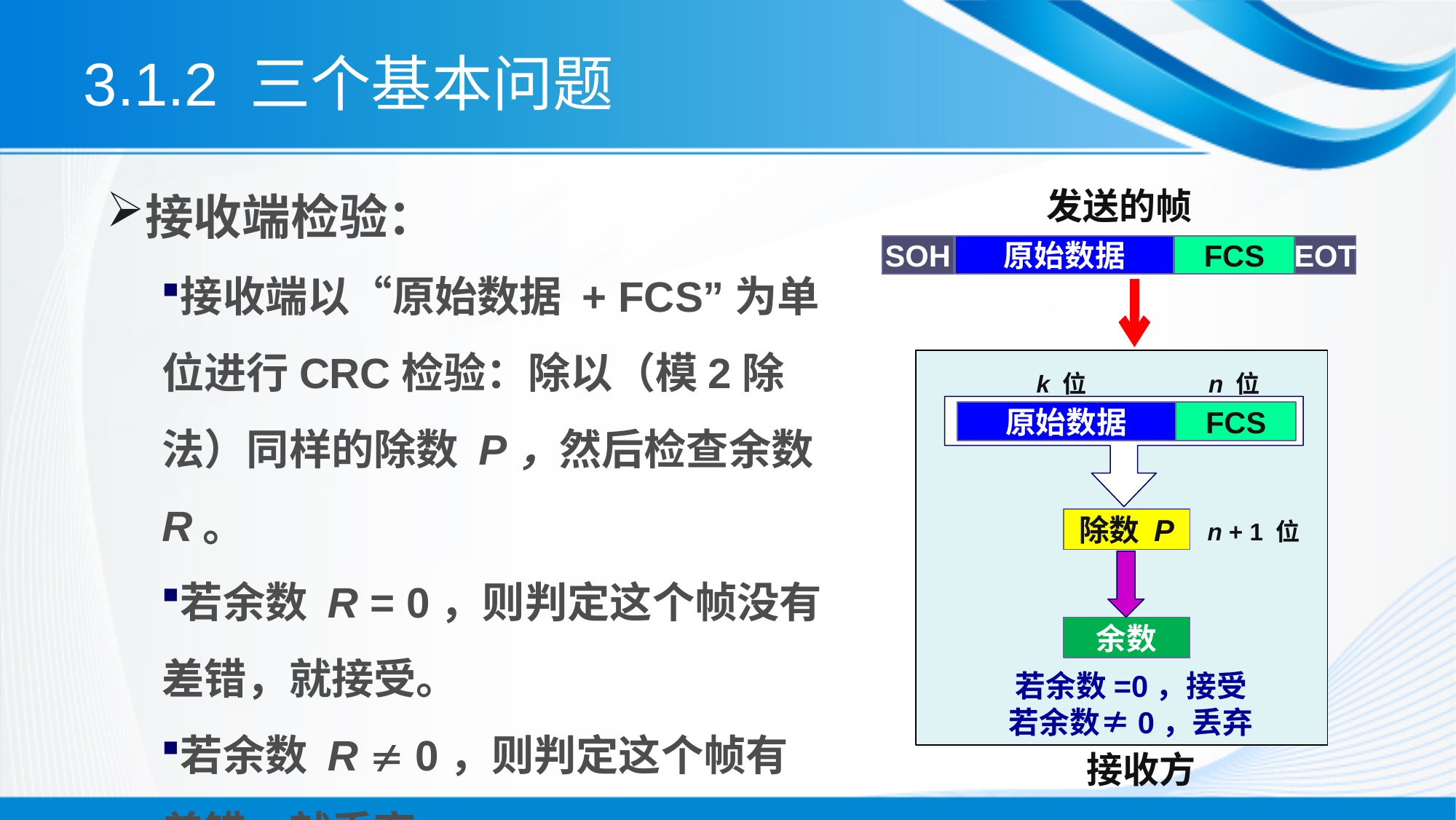

# 3.1.2 三个基本问题
接收端检验：
接收端以“原始数据 + FCS”为单位进行CRC检验：除以（模2除法）同样的除数 P，然后检查余数 R。
若余数 R = 0，则判定这个帧没有差错，就接受。
若余数 R ≠ 0，则判定这个帧有差错，就丢弃。
发送的帧
SOH
原始数据
FCS
EOT

k 位
n 位

原始数据
FCS
除数 P
n + 1 位

余数
若余数=0，接受
若余数≠0，丢弃
接收方